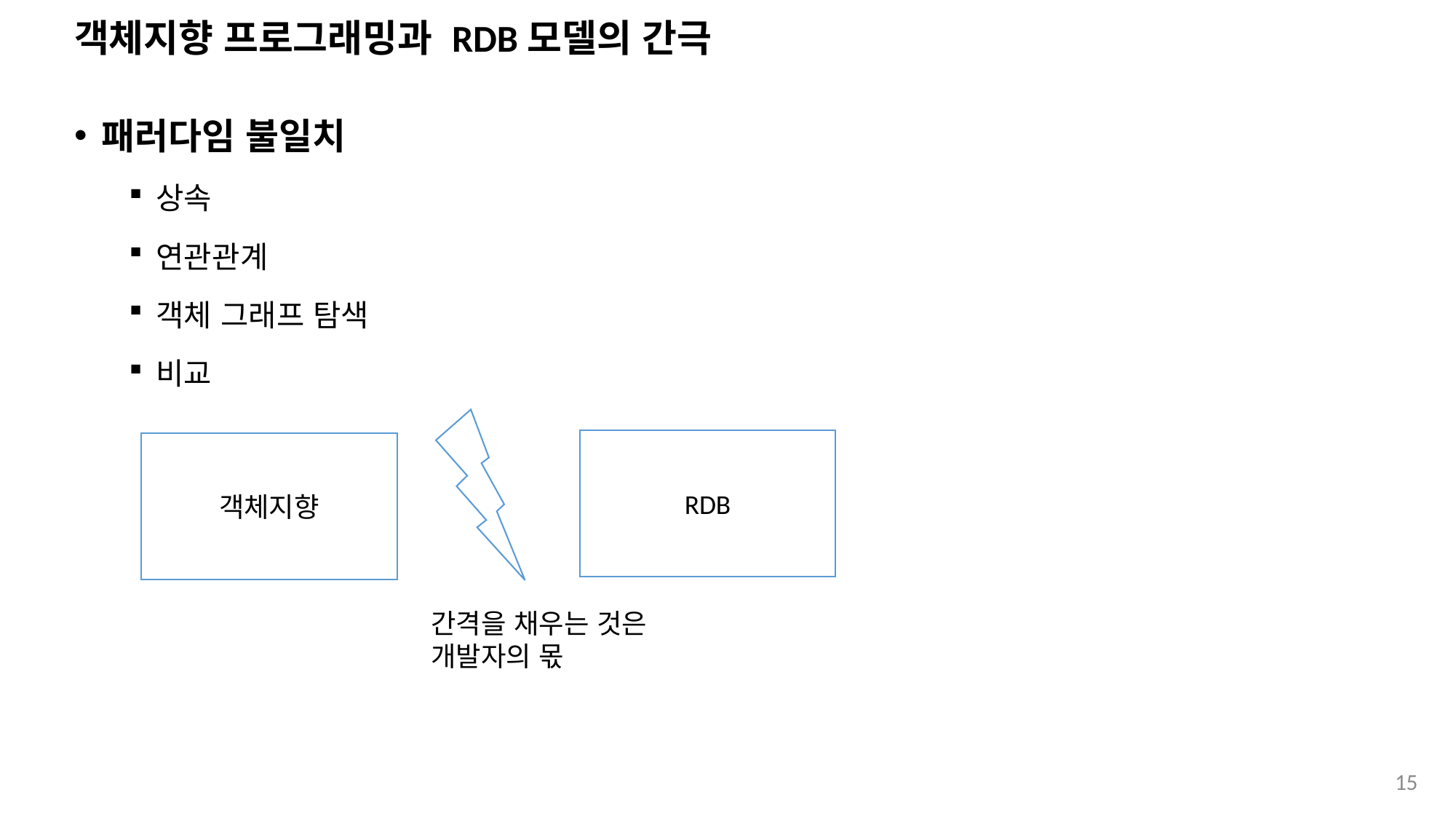

# 객체지향 프로그래밍과 RDB모델의 간극
패러다임 불일치
상속
연관관계
객체 그래프 탐색
비교

RDB
객체지향
간격을 채우는 것은
개발자의 몫
15